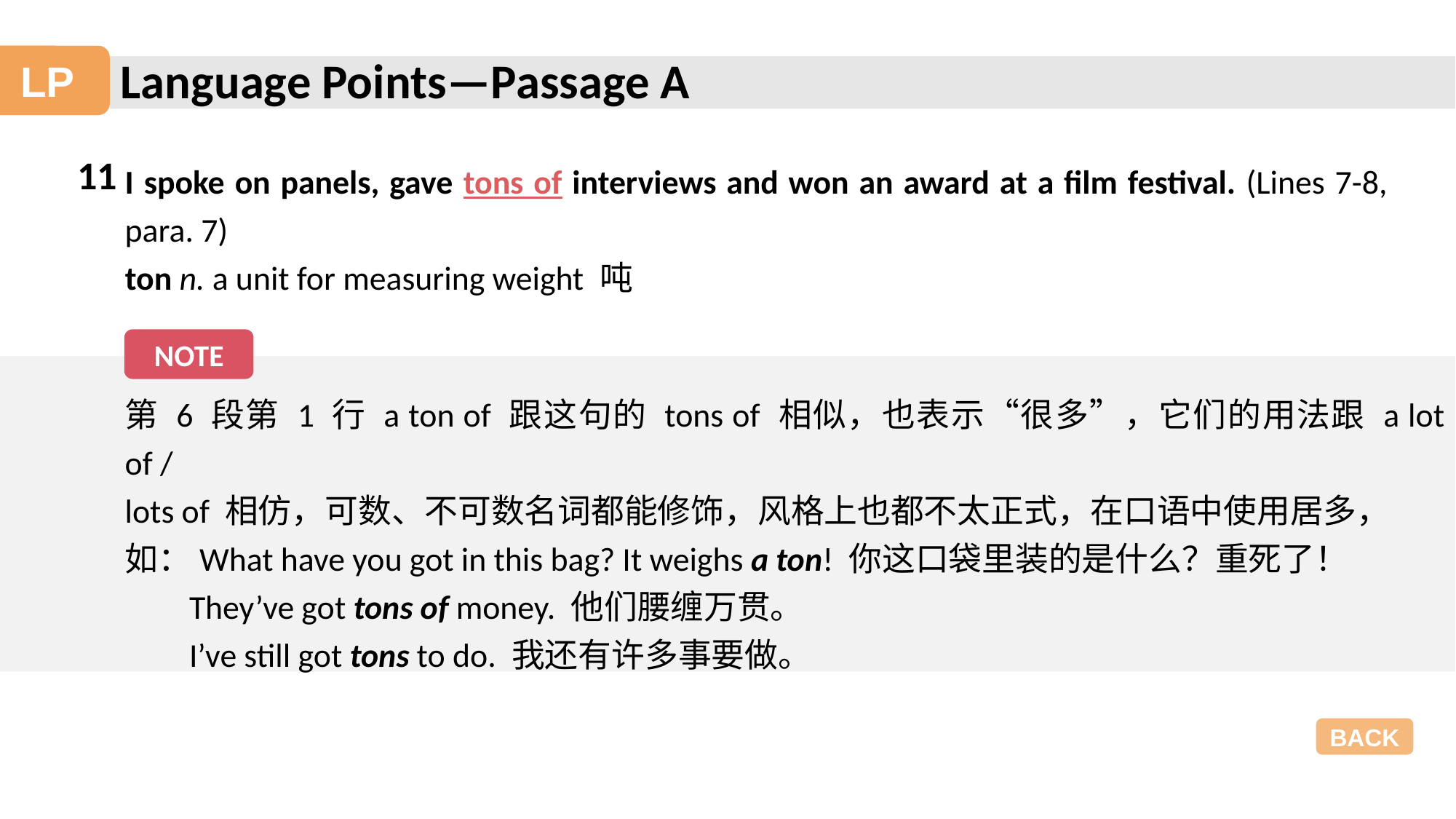

Language Points—Passage A
LP

11
I spoke on panels, gave tons of interviews and won an award at a film festival. (Lines 7-8, para. 7)
ton n. a unit for measuring weight 吨
NOTE

第 6 段第 1 行 a ton of 跟这句的 tons of 相似，也表示“很多”，它们的用法跟 a lot of /
lots of 相仿，可数、不可数名词都能修饰，风格上也都不太正式，在口语中使用居多，
如：What have you got in this bag? It weighs a ton! 你这口袋里装的是什么？重死了！
They’ve got tons of money. 他们腰缠万贯。
I’ve still got tons to do. 我还有许多事要做。
BACK